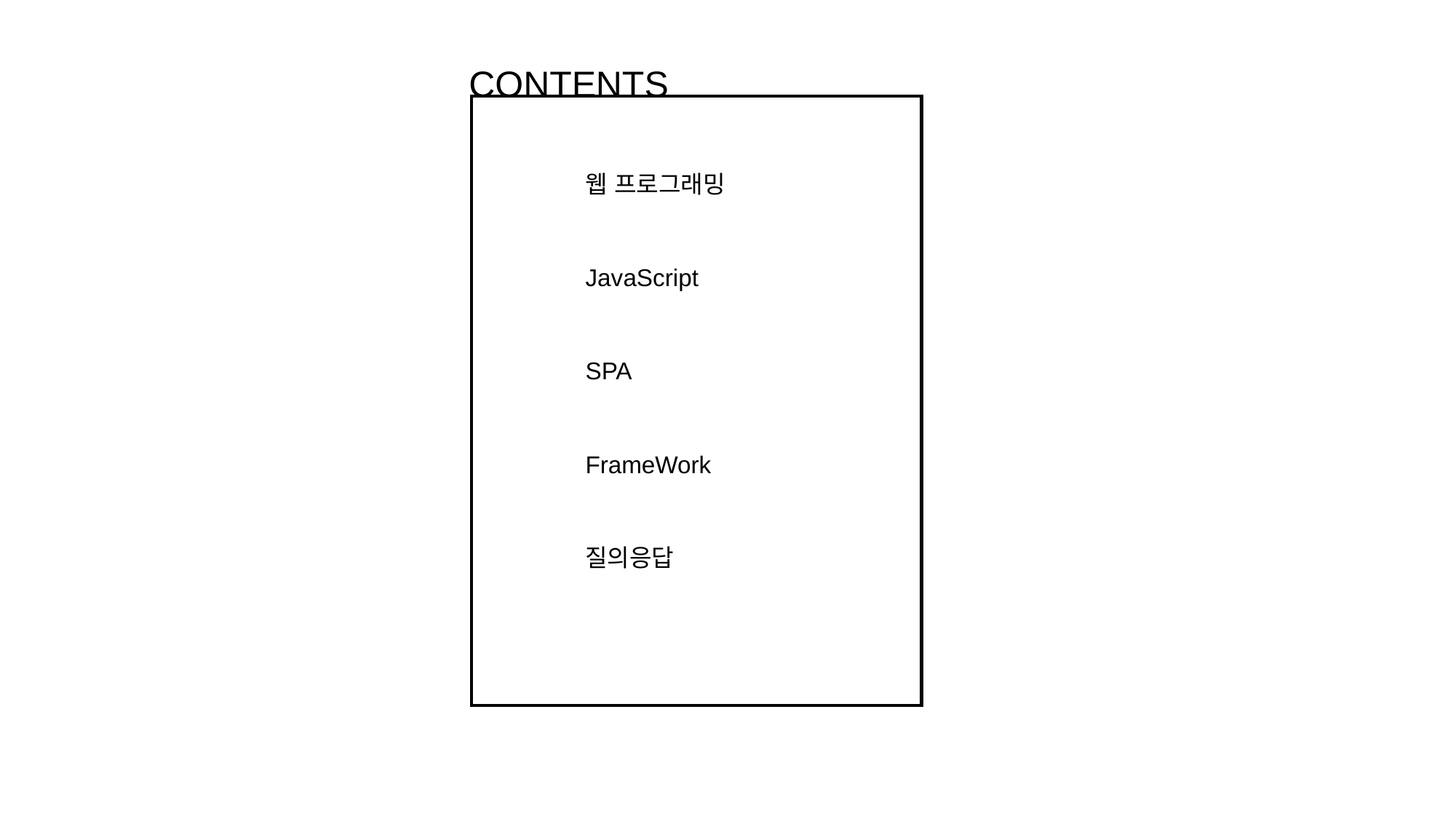

CONTENTS

웹 프로그래밍
JavaScript
SPA
FrameWork
질의응답